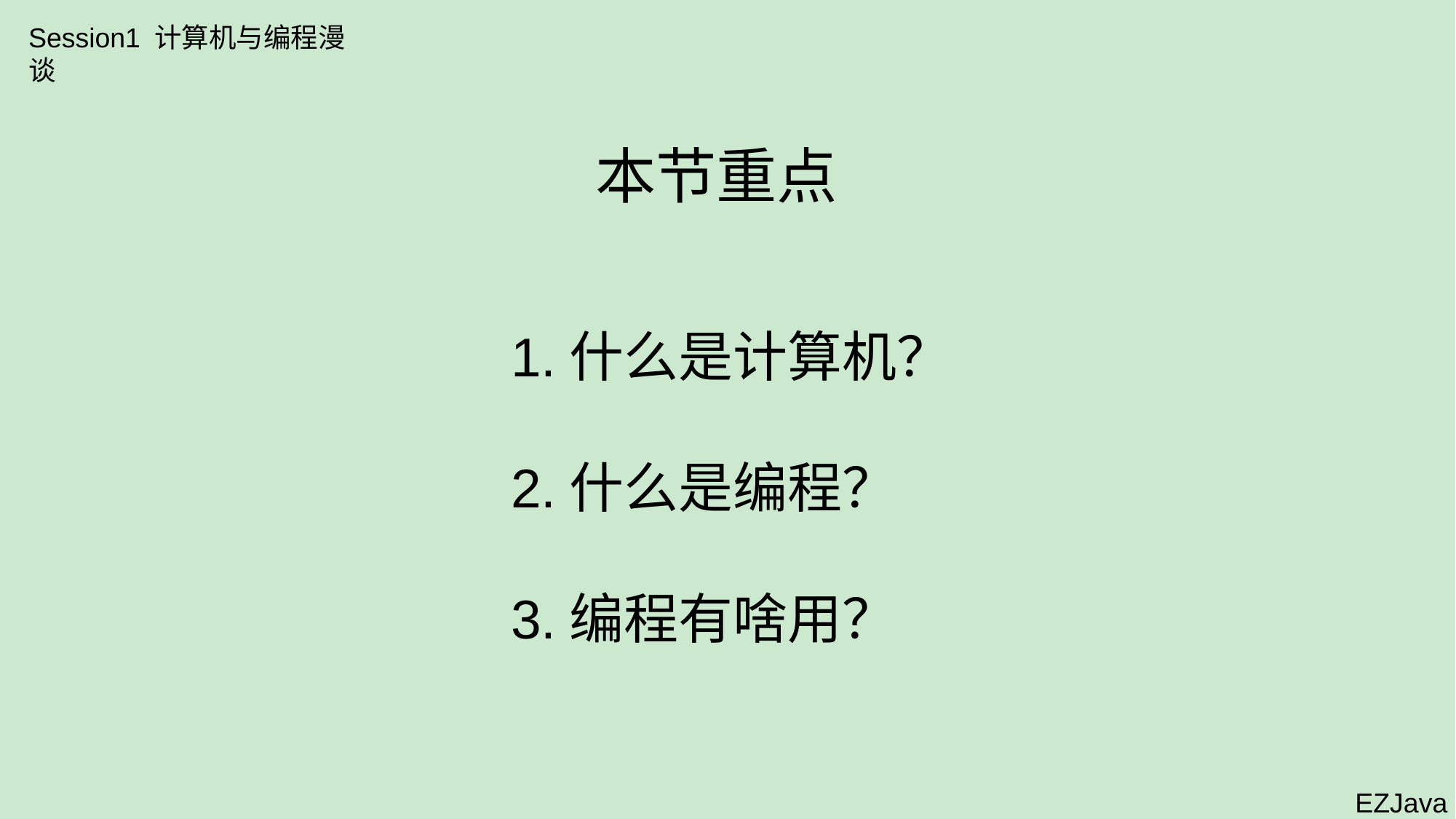

Session1 计算机与编程漫谈
本节重点
1.什么是计算机？

2.什么是编程？

3.编程有啥用？
EZJava